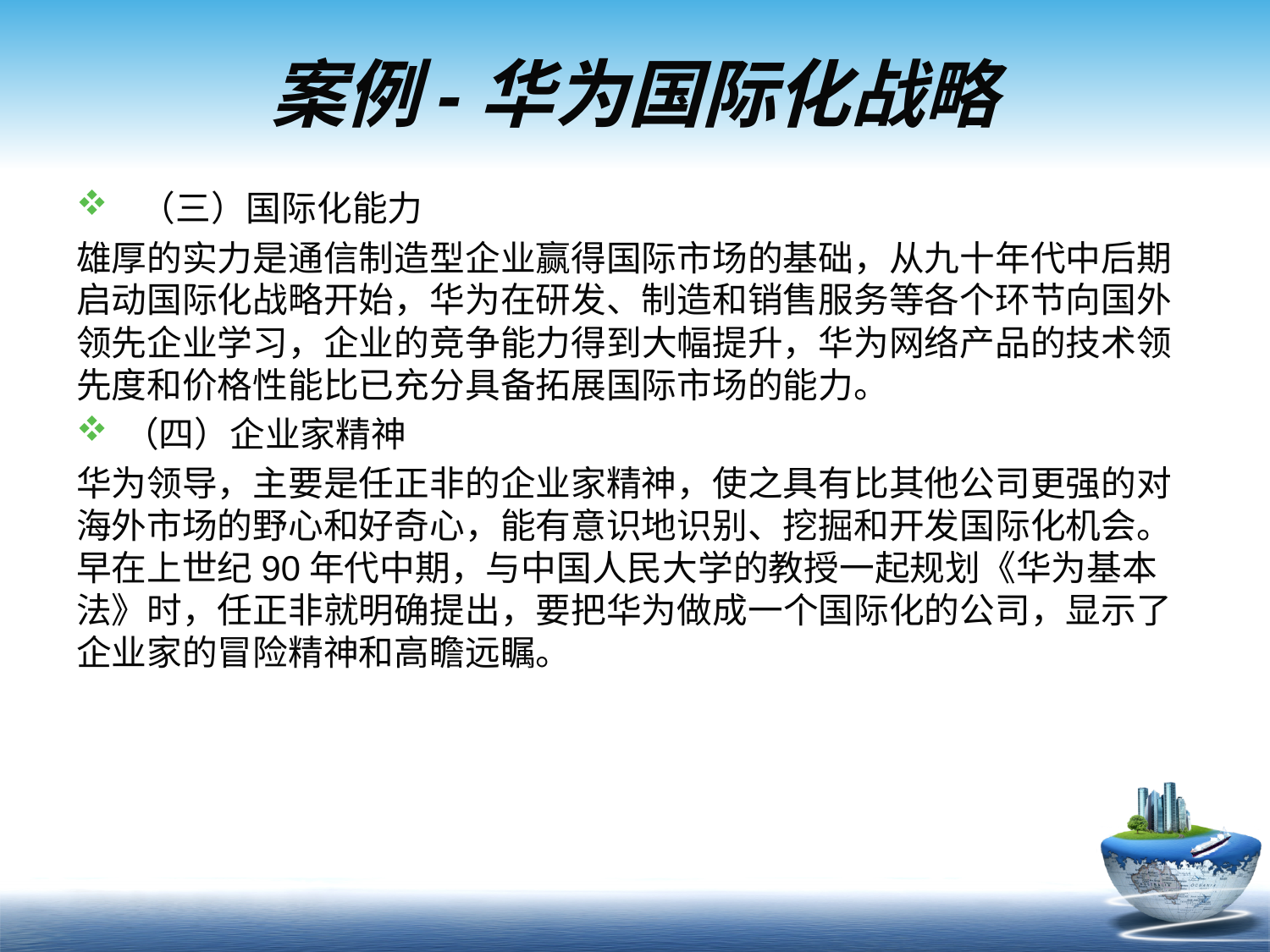

# 案例-华为国际化战略
 （三）国际化能力
雄厚的实力是通信制造型企业赢得国际市场的基础，从九十年代中后期启动国际化战略开始，华为在研发、制造和销售服务等各个环节向国外领先企业学习，企业的竞争能力得到大幅提升，华为网络产品的技术领先度和价格性能比已充分具备拓展国际市场的能力。
（四）企业家精神
华为领导，主要是任正非的企业家精神，使之具有比其他公司更强的对海外市场的野心和好奇心，能有意识地识别、挖掘和开发国际化机会。早在上世纪90年代中期，与中国人民大学的教授一起规划《华为基本法》时，任正非就明确提出，要把华为做成一个国际化的公司，显示了企业家的冒险精神和高瞻远瞩。